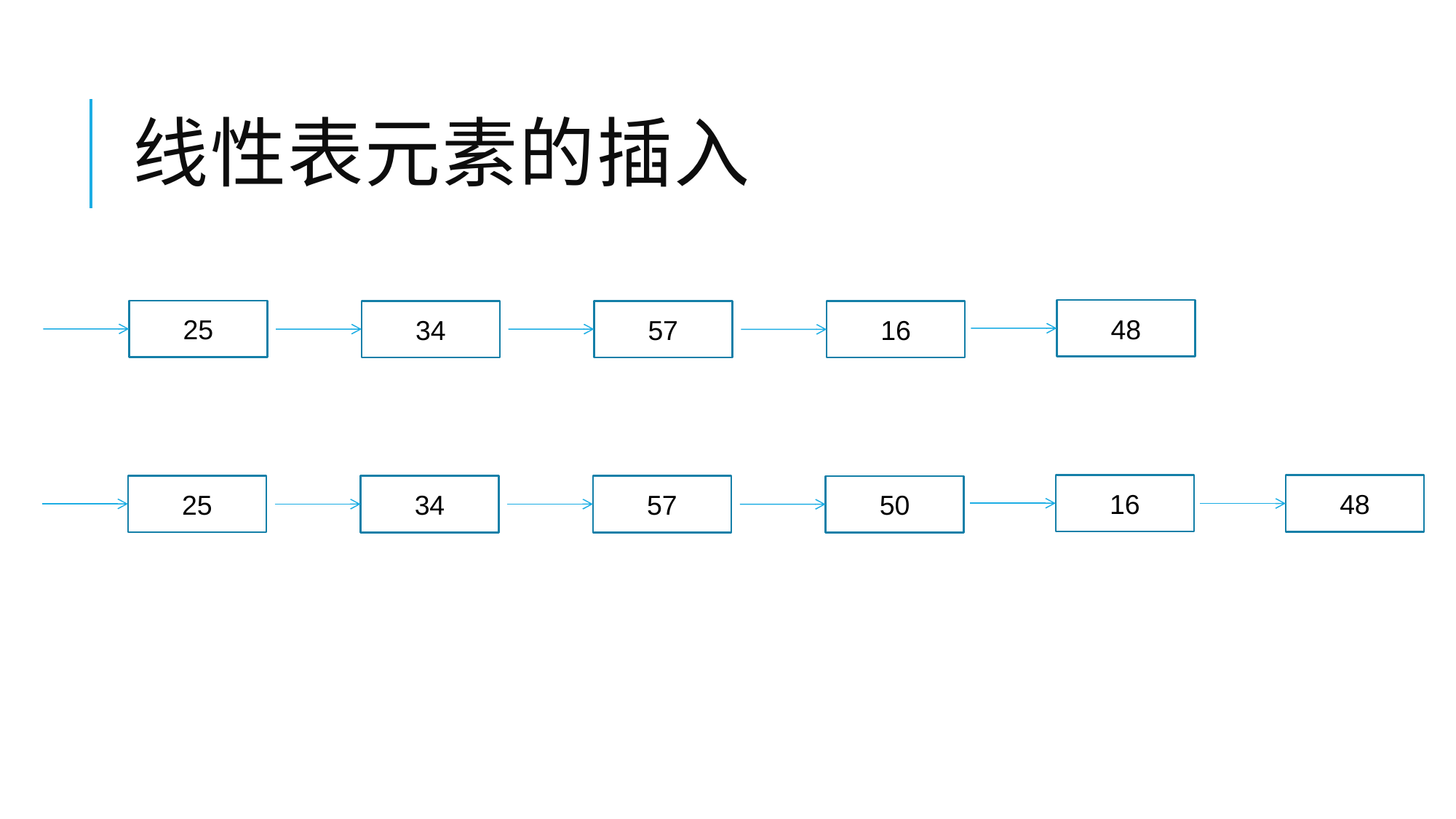

# 线性表元素的插入
48
25
34
57
16
16
48
25
34
57
50